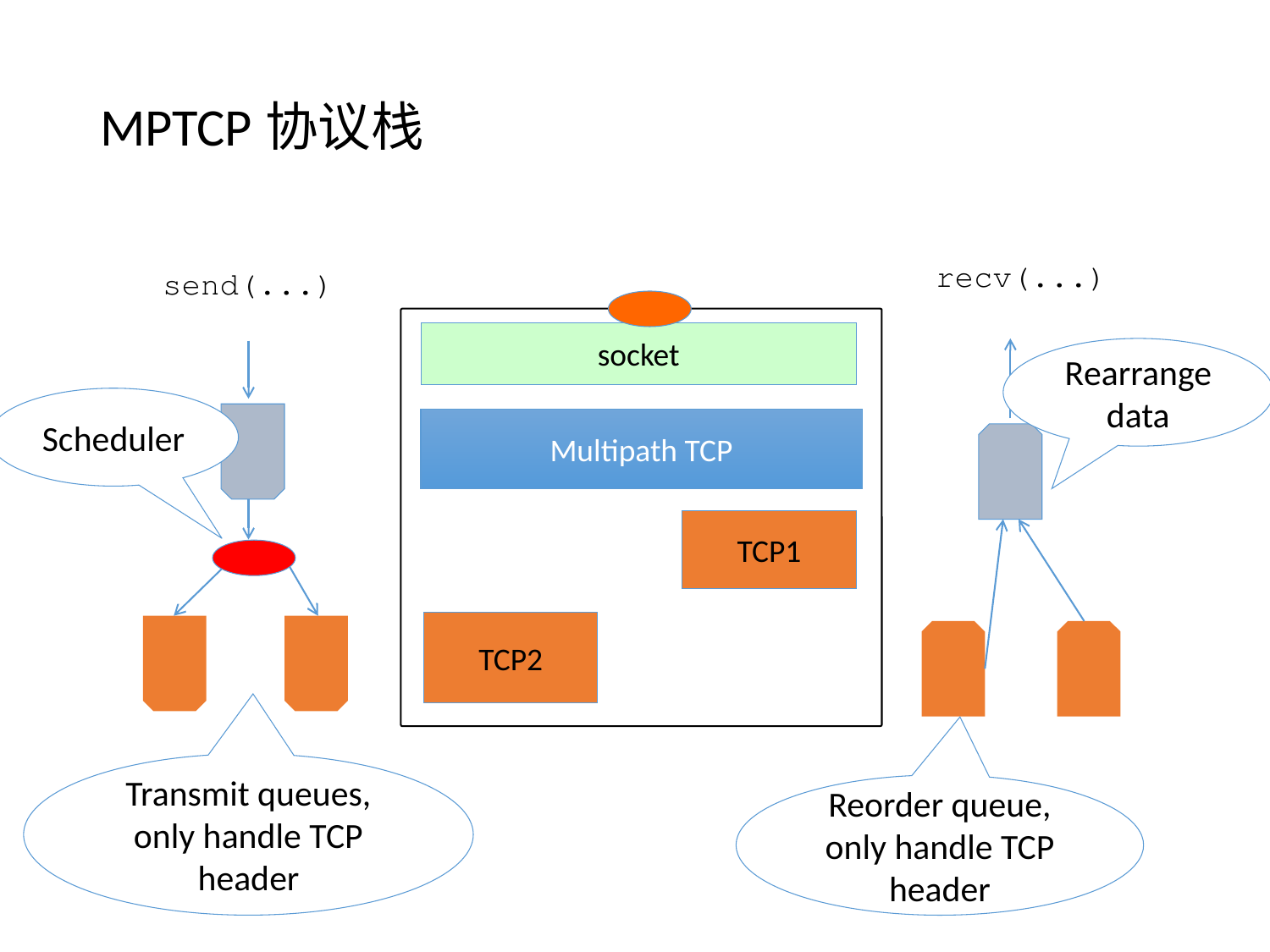

# MPTCP协议栈
recv(...)
send(...)

socket
Rearrange data
Scheduler

Multipath TCP

TCP1

TCP2

Transmit queues, only handle TCP header
Reorder queue, only handle TCP header
80